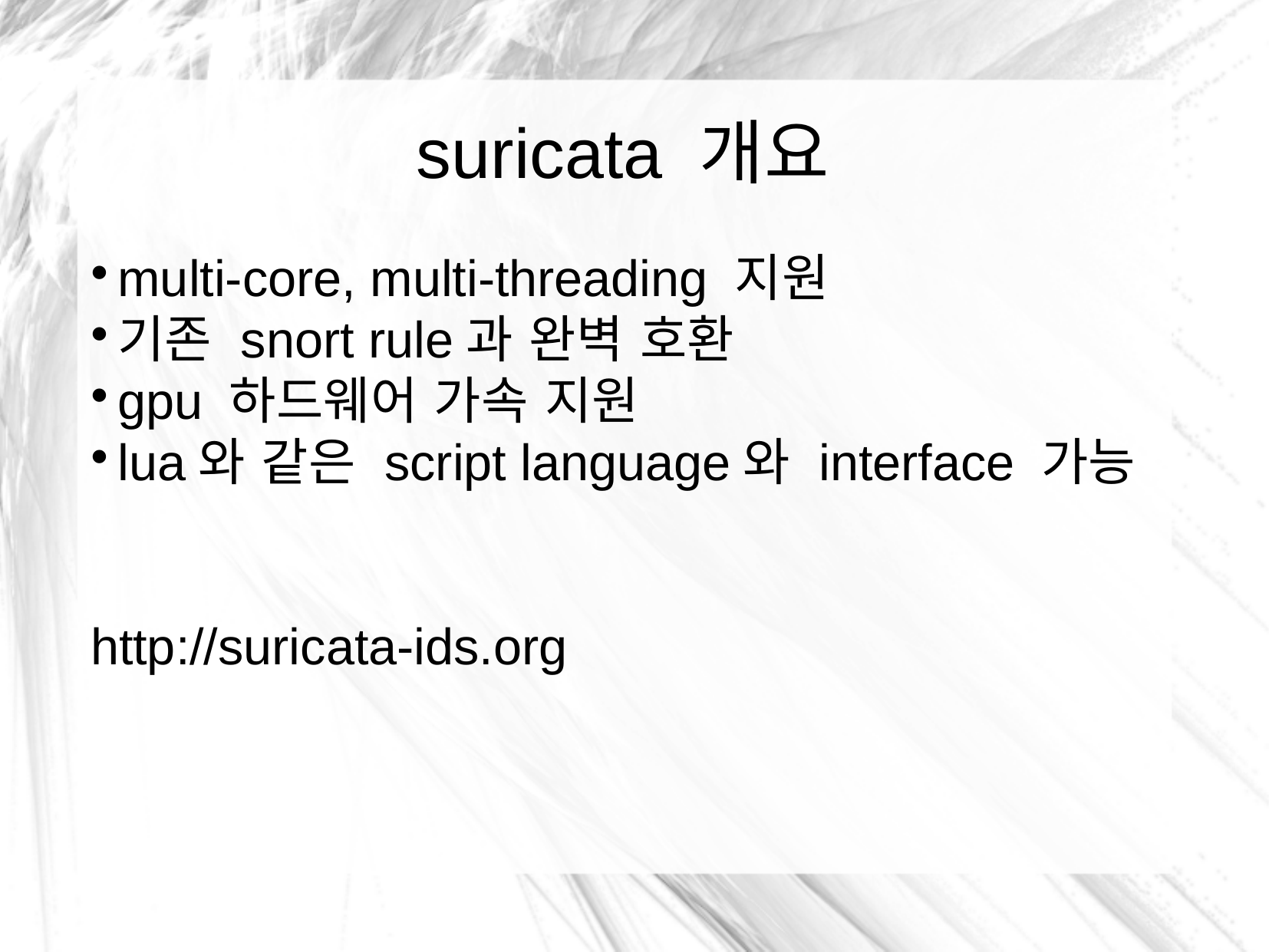

suricata 개요
multi-core, multi-threading 지원
기존 snort rule과 완벽 호환
gpu 하드웨어 가속 지원
lua와 같은 script language와 interface 가능

http://suricata-ids.org